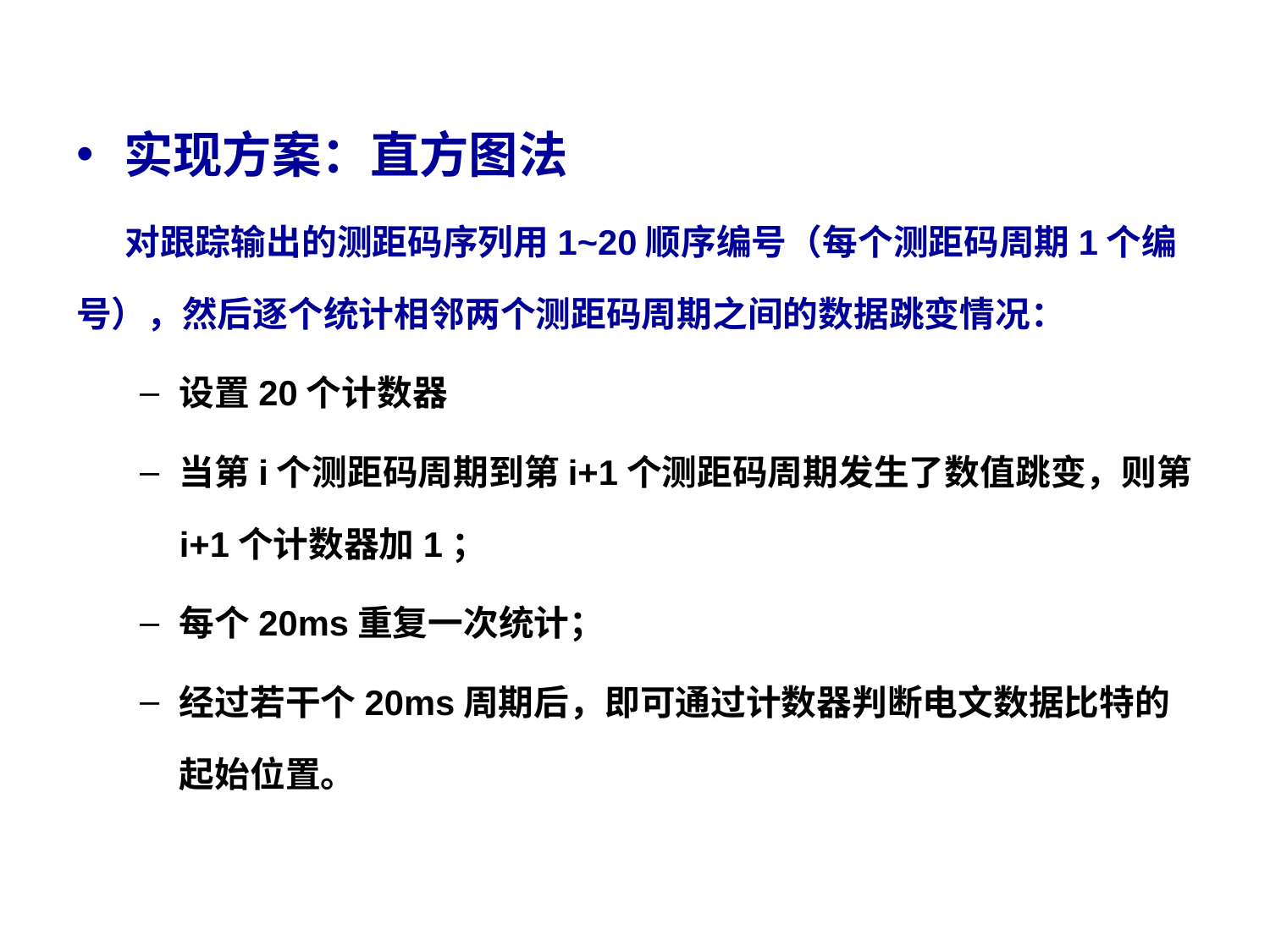

实现方案：直方图法
     对跟踪输出的测距码序列用1~20顺序编号（每个测距码周期1个编号），然后逐个统计相邻两个测距码周期之间的数据跳变情况：
设置20个计数器
当第i个测距码周期到第i+1个测距码周期发生了数值跳变，则第i+1个计数器加1；
每个20ms重复一次统计；
经过若干个20ms周期后，即可通过计数器判断电文数据比特的起始位置。